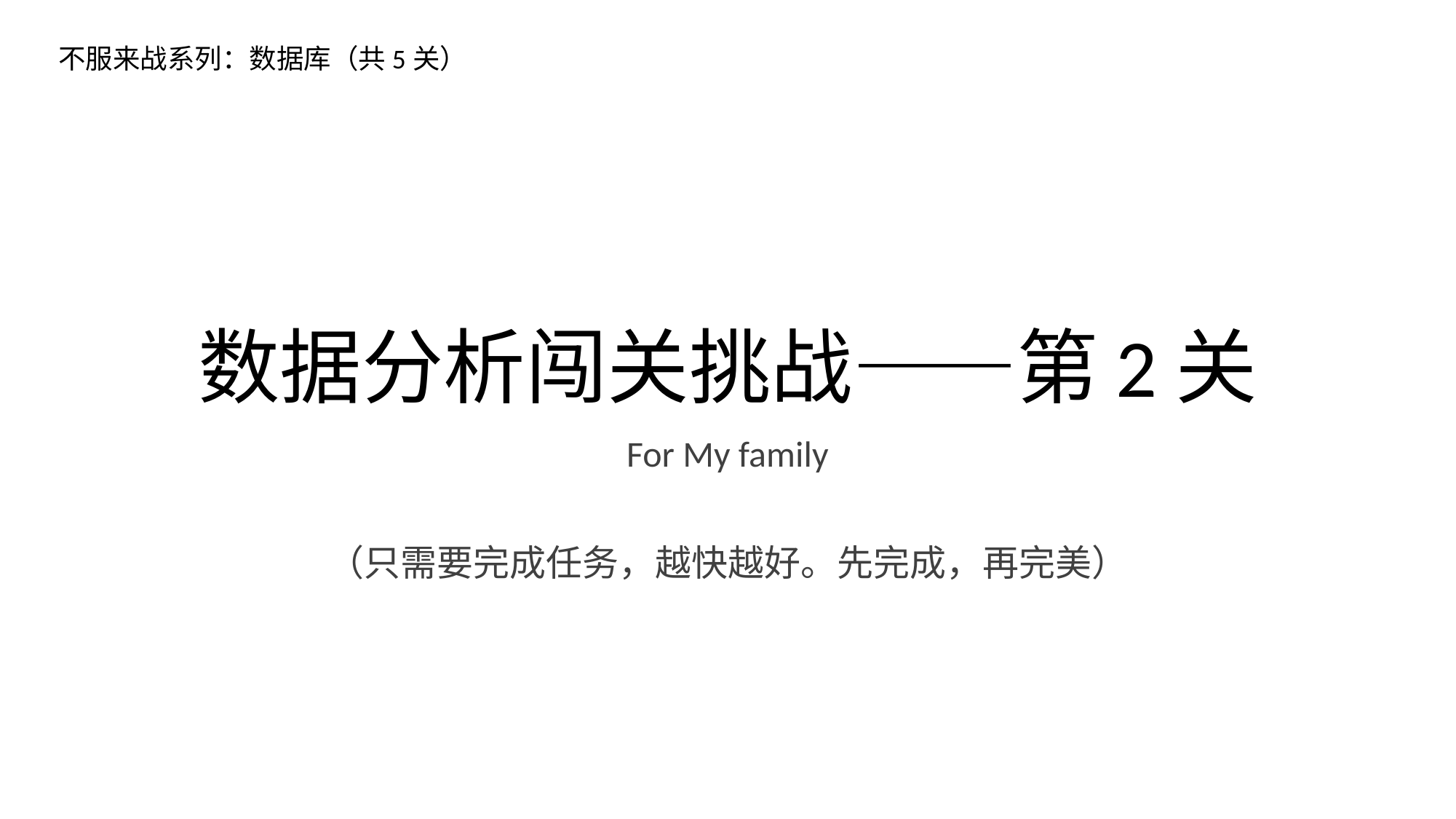

不服来战系列：数据库（共5关）
# 数据分析闯关挑战——第2关
For My family

（只需要完成任务，越快越好。先完成，再完美）